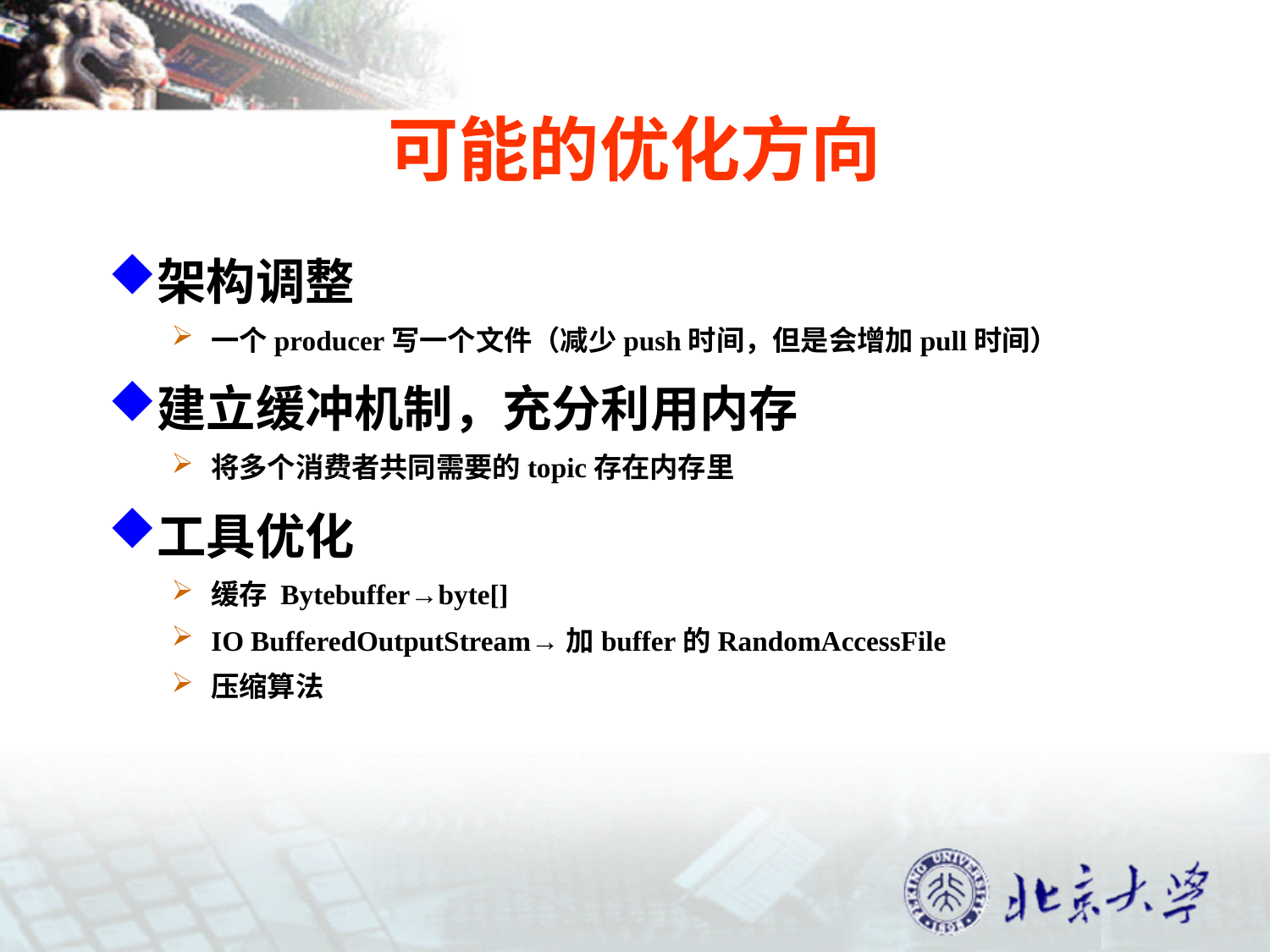

# 可能的优化方向
架构调整
一个producer写一个文件（减少push时间，但是会增加pull时间）
建立缓冲机制，充分利用内存
将多个消费者共同需要的topic存在内存里
工具优化
缓存 Bytebuffer→byte[]
IO BufferedOutputStream→加buffer的RandomAccessFile
压缩算法